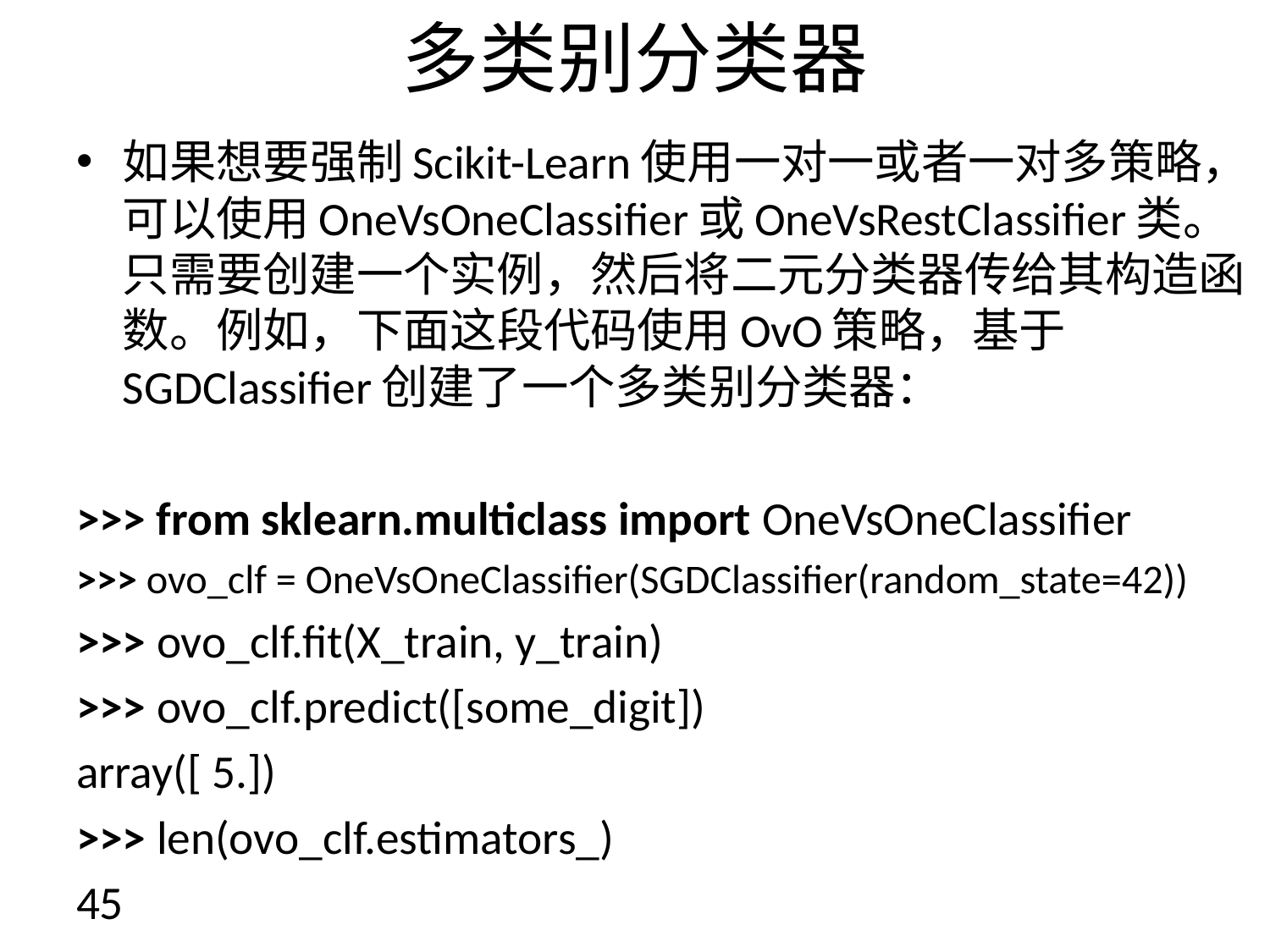

# 多类别分类器
如果想要强制Scikit-Learn使用一对一或者一对多策略，可以使用OneVsOneClassifier或OneVsRestClassifier类。只需要创建一个实例，然后将二元分类器传给其构造函数。例如，下面这段代码使用OvO策略，基于SGDClassifier创建了一个多类别分类器：

>>> from sklearn.multiclass import OneVsOneClassifier
>>> ovo_clf = OneVsOneClassifier(SGDClassifier(random_state=42))
>>> ovo_clf.fit(X_train, y_train)
>>> ovo_clf.predict([some_digit])
array([ 5.])
>>> len(ovo_clf.estimators_)
45